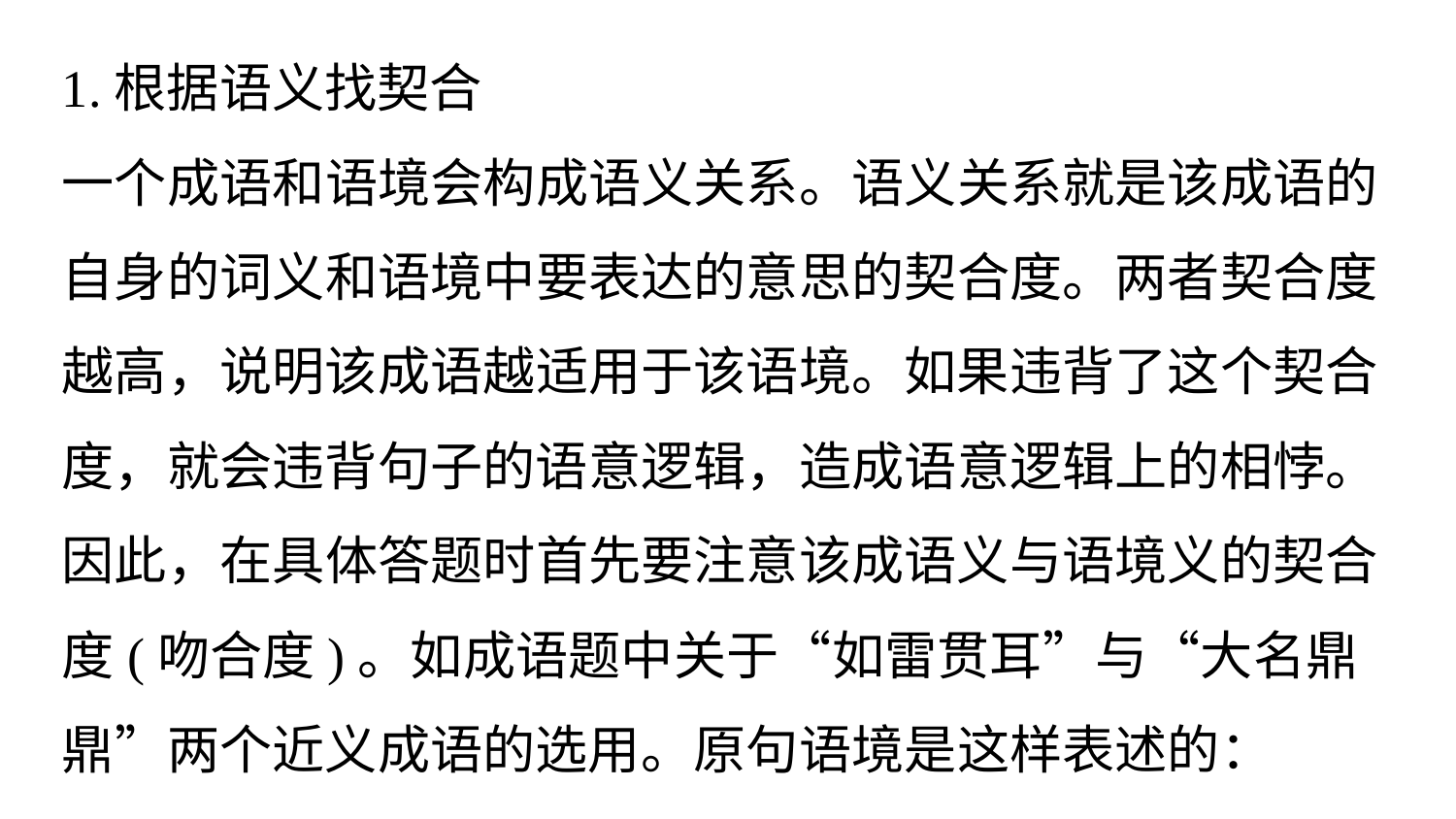

1.根据语义找契合
一个成语和语境会构成语义关系。语义关系就是该成语的自身的词义和语境中要表达的意思的契合度。两者契合度越高，说明该成语越适用于该语境。如果违背了这个契合度，就会违背句子的语意逻辑，造成语意逻辑上的相悖。因此，在具体答题时首先要注意该成语义与语境义的契合度(吻合度)。如成语题中关于“如雷贯耳”与“大名鼎鼎”两个近义成语的选用。原句语境是这样表述的：